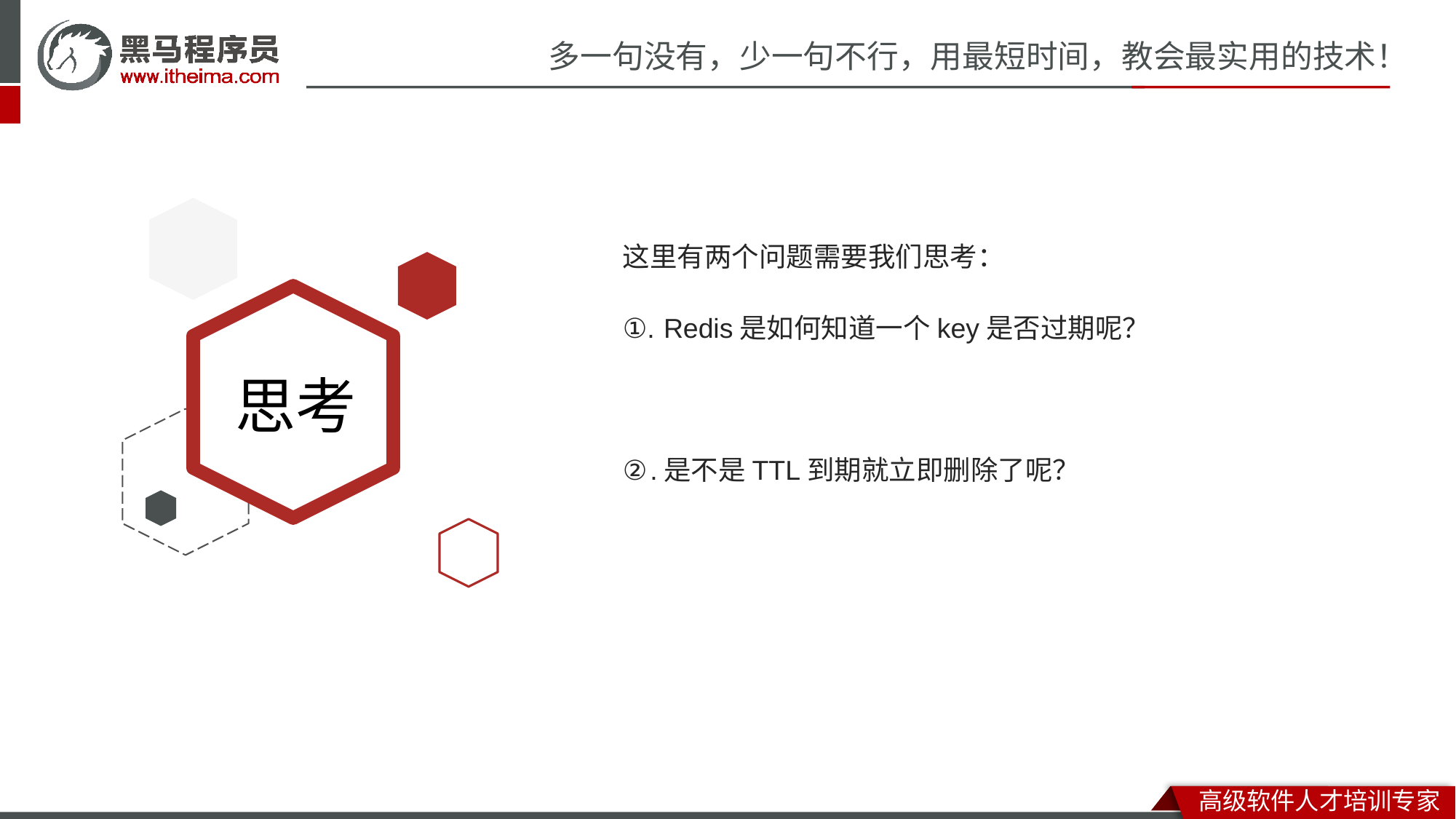

这里有两个问题需要我们思考：
Redis是如何知道一个key是否过期呢？

是不是TTL到期就立即删除了呢？